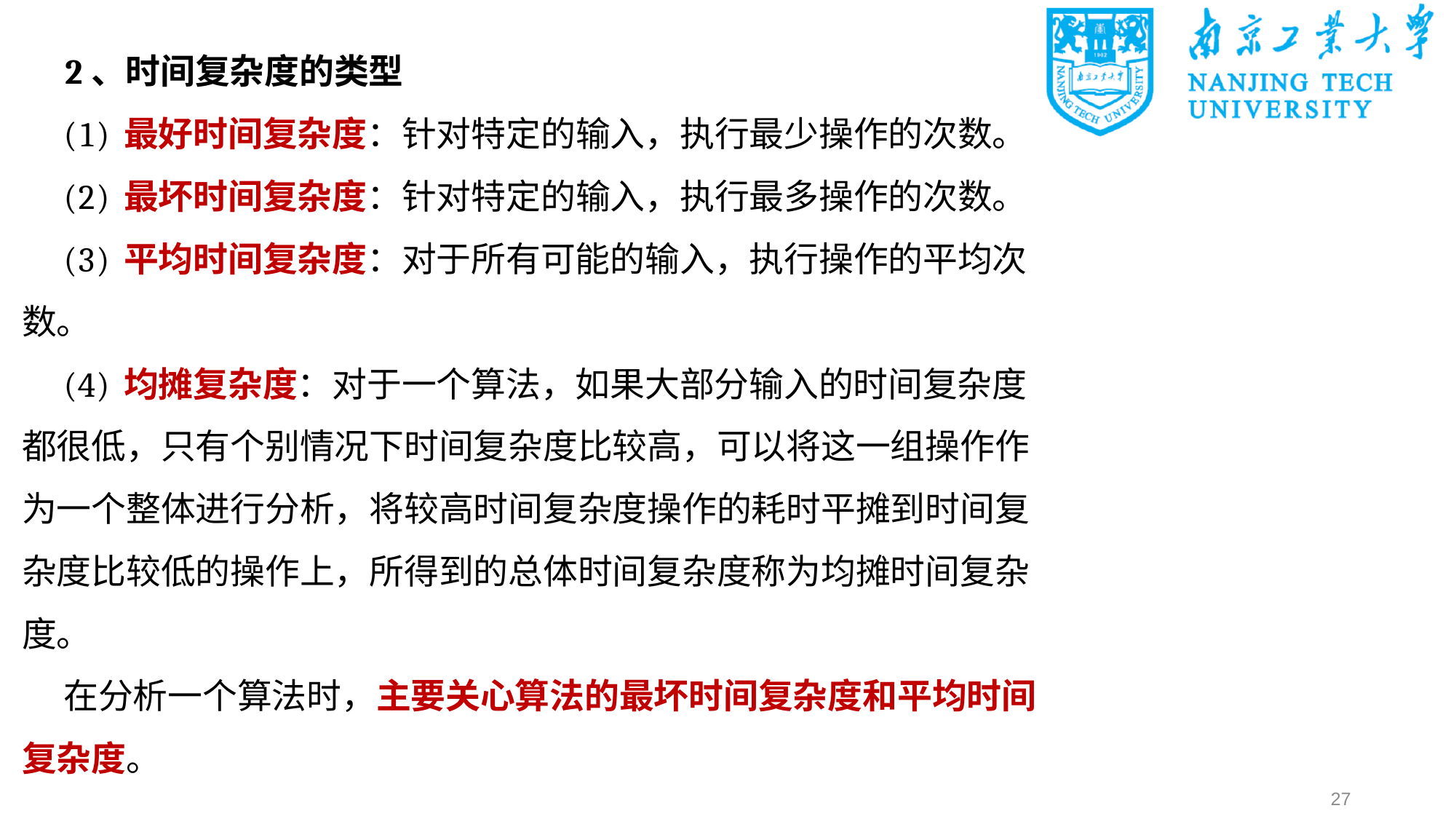

2、时间复杂度的类型
(1) 最好时间复杂度：针对特定的输入，执行最少操作的次数。
(2) 最坏时间复杂度：针对特定的输入，执行最多操作的次数。
(3) 平均时间复杂度：对于所有可能的输入，执行操作的平均次数。
(4) 均摊复杂度：对于一个算法，如果大部分输入的时间复杂度都很低，只有个别情况下时间复杂度比较高，可以将这一组操作作为一个整体进行分析，将较高时间复杂度操作的耗时平摊到时间复杂度比较低的操作上，所得到的总体时间复杂度称为均摊时间复杂度。
在分析一个算法时，主要关心算法的最坏时间复杂度和平均时间复杂度。
27